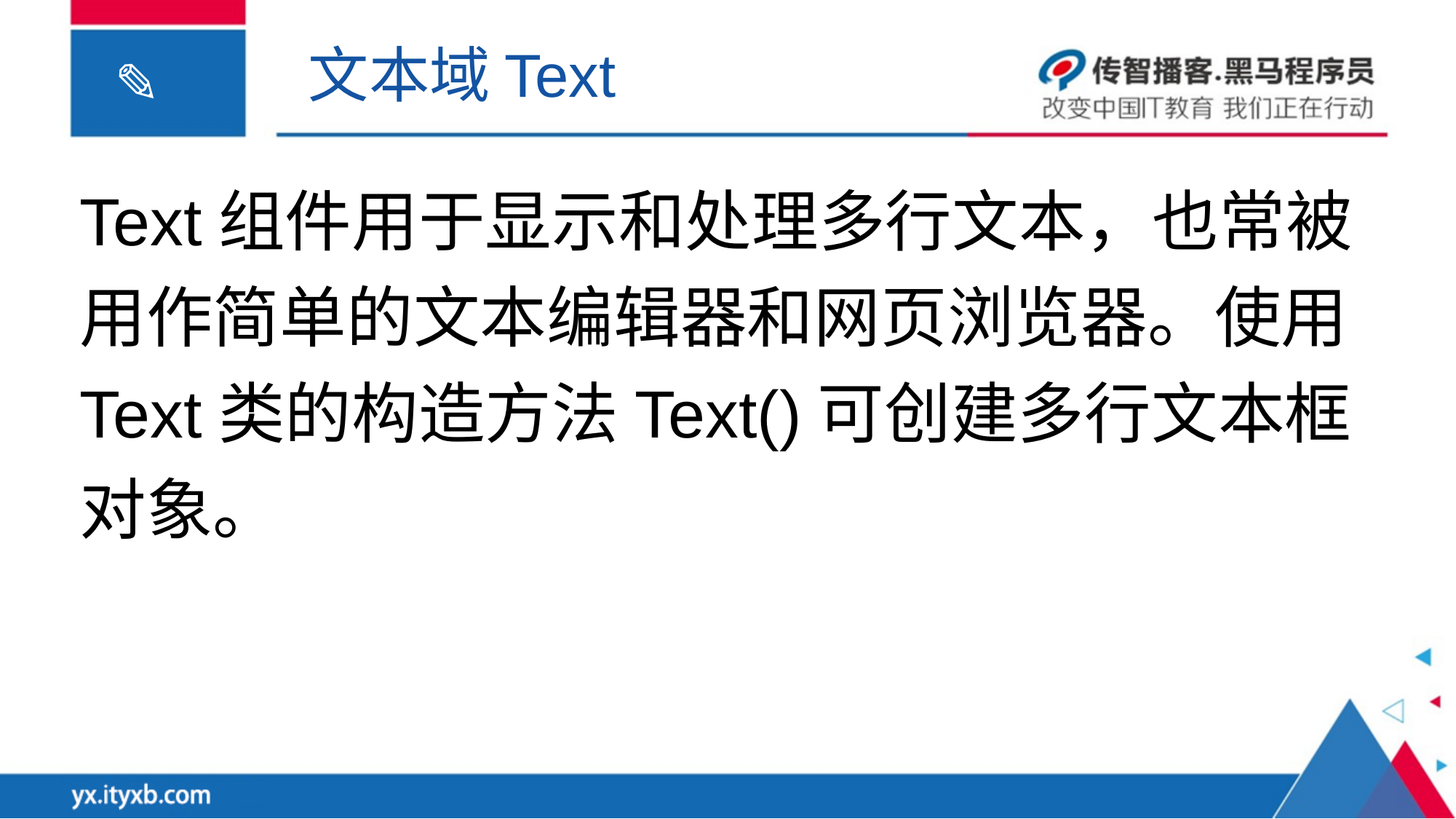

文本域Text
Text组件用于显示和处理多行文本，也常被用作简单的文本编辑器和网页浏览器。使用Text类的构造方法Text()可创建多行文本框对象。